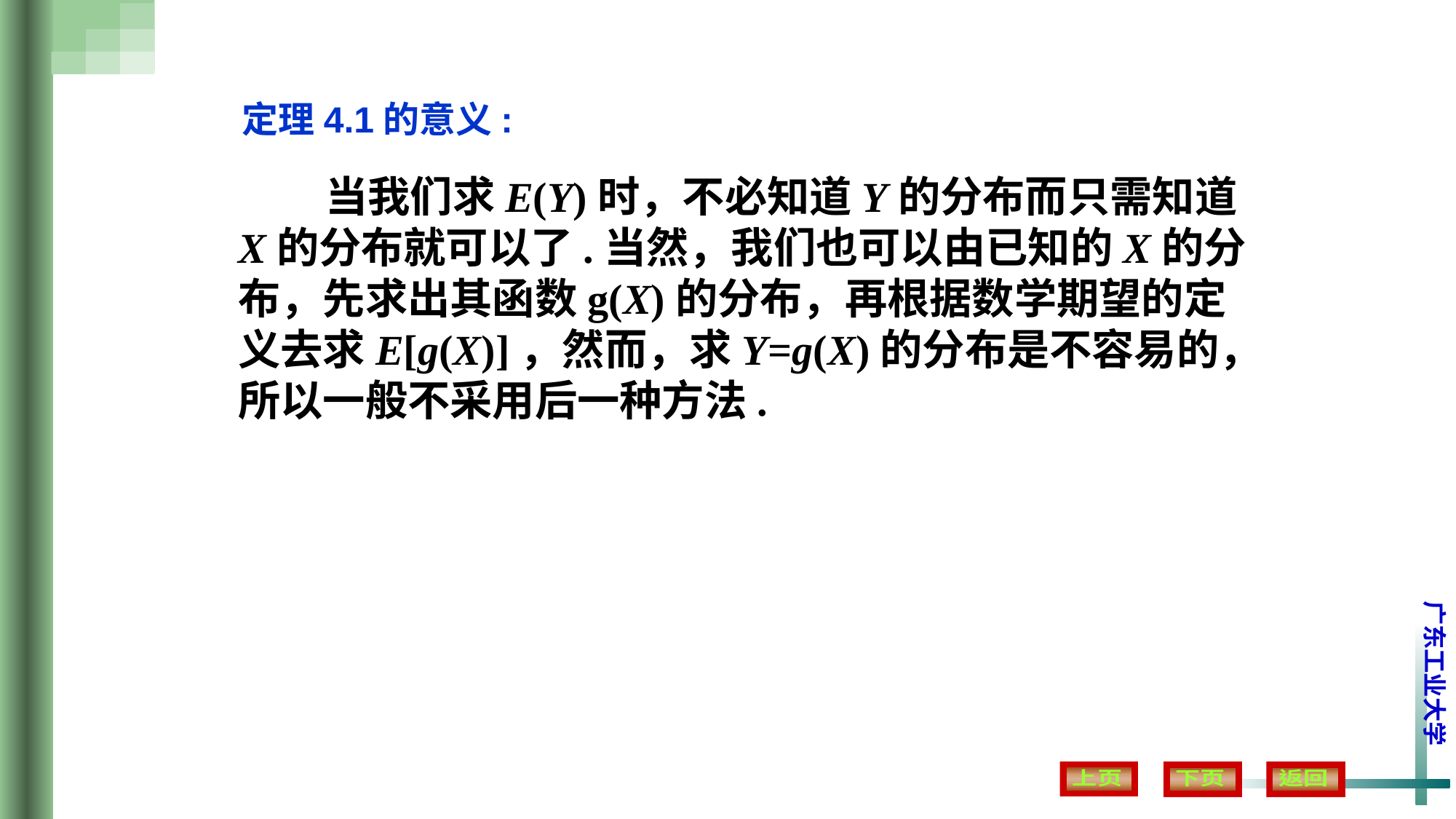

定理4.1的意义:
        当我们求E(Y)时，不必知道Y的分布而只需知道X的分布就可以了.当然，我们也可以由已知的X的分布，先求出其函数g(X)的分布，再根据数学期望的定义去求E[g(X)]，然而，求Y=g(X)的分布是不容易的，所以一般不采用后一种方法.